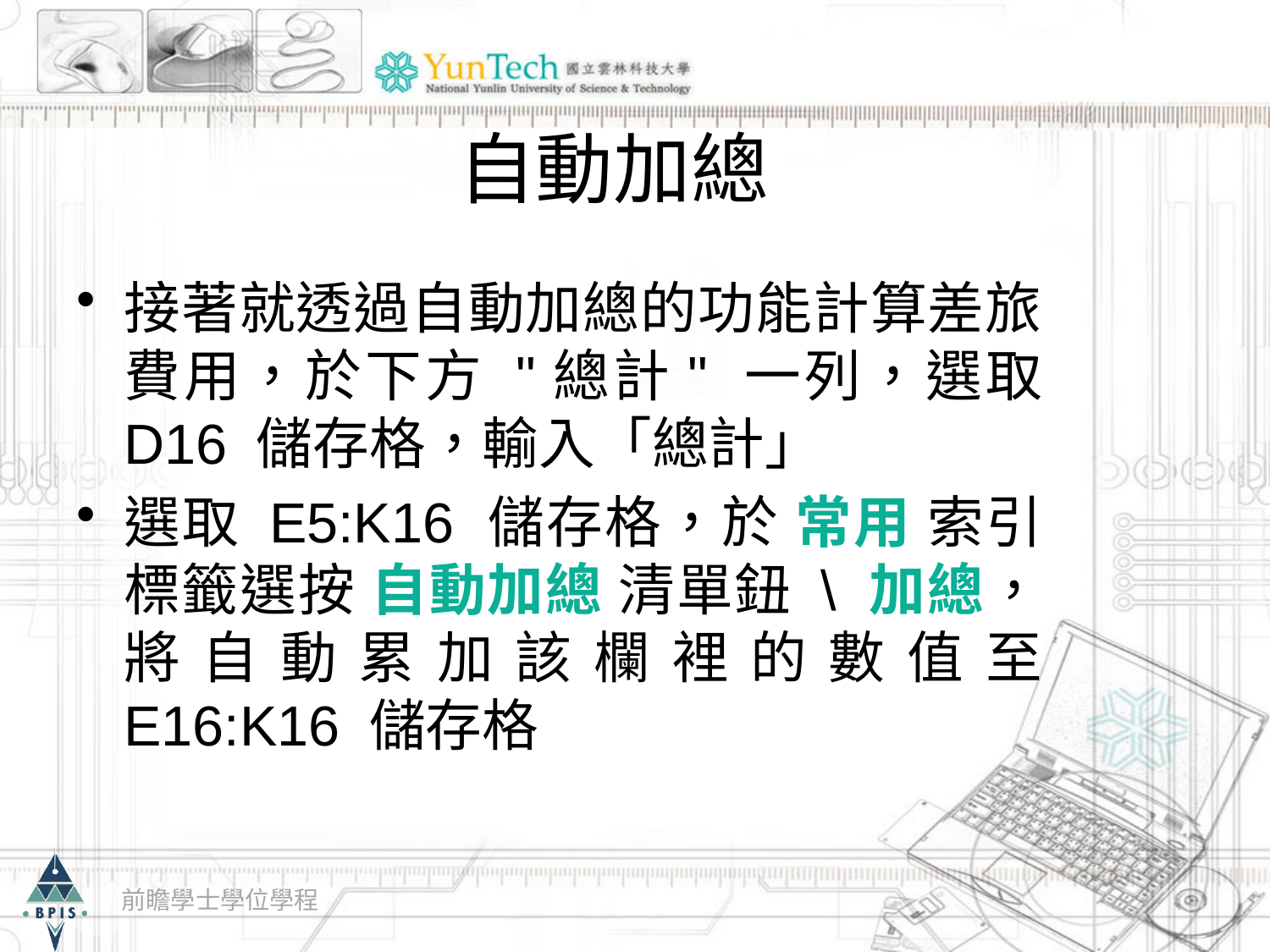

# 自動加總
接著就透過自動加總的功能計算差旅費用，於下方 "總計" 一列，選取 D16 儲存格，輸入「總計」
選取 E5:K16 儲存格，於 常用 索引標籤選按 自動加總 清單鈕 \ 加總，將自動累加該欄裡的數值至 E16:K16 儲存格